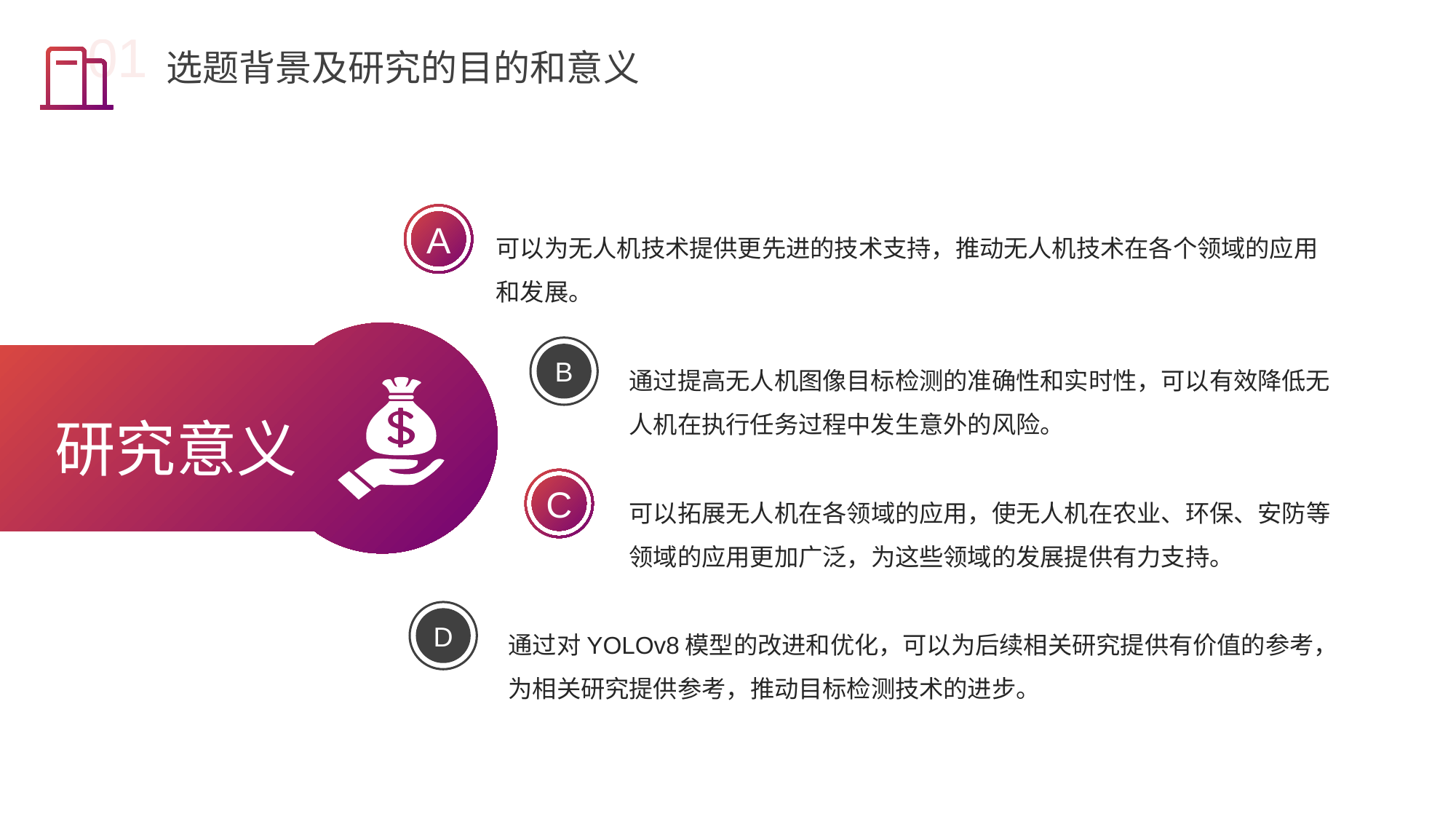

01
选题背景及研究的目的和意义

A
可以为无人机技术提供更先进的技术支持，推动无人机技术在各个领域的应用和发展。

B
通过提高无人机图像目标检测的准确性和实时性，可以有效降低无人机在执行任务过程中发生意外的风险。

研究意义
C
可以拓展无人机在各领域的应用，使无人机在农业、环保、安防等领域的应用更加广泛，为这些领域的发展提供有力支持。
D
通过对YOLOv8模型的改进和优化，可以为后续相关研究提供有价值的参考，为相关研究提供参考，推动目标检测技术的进步。